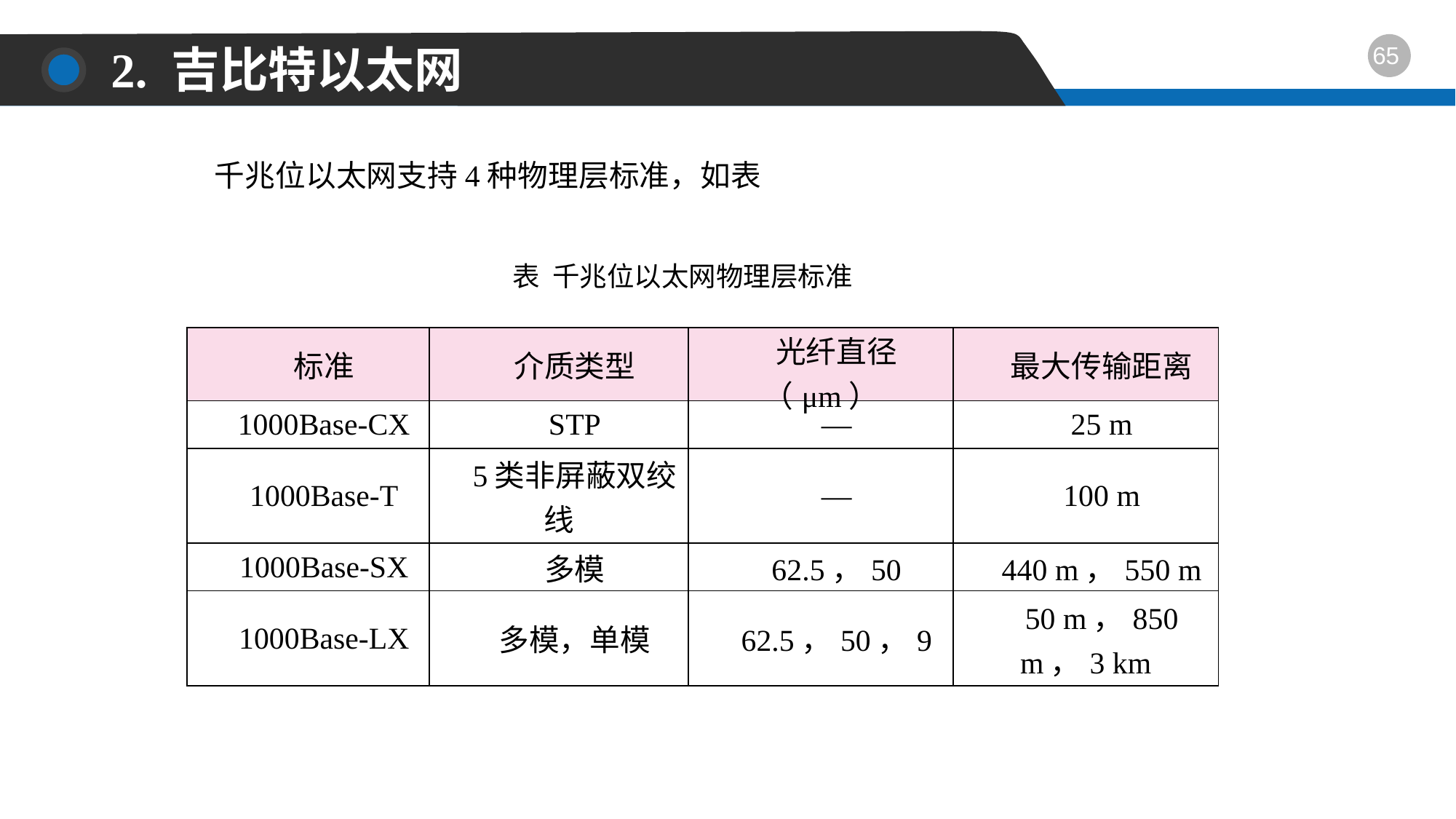

2. 吉比特以太网
千兆位以太网支持4种物理层标准，如表
表  千兆位以太网物理层标准
| 标准 | 介质类型 | 光纤直径（μm） | 最大传输距离 |
| --- | --- | --- | --- |
| 1000Base-CX | STP | — | 25 m |
| 1000Base-T | 5类非屏蔽双绞线 | — | 100 m |
| 1000Base-SX | 多模 | 62.5，50 | 440 m，550 m |
| 1000Base-LX | 多模，单模 | 62.5，50，9 | 50 m，850 m，3 km |